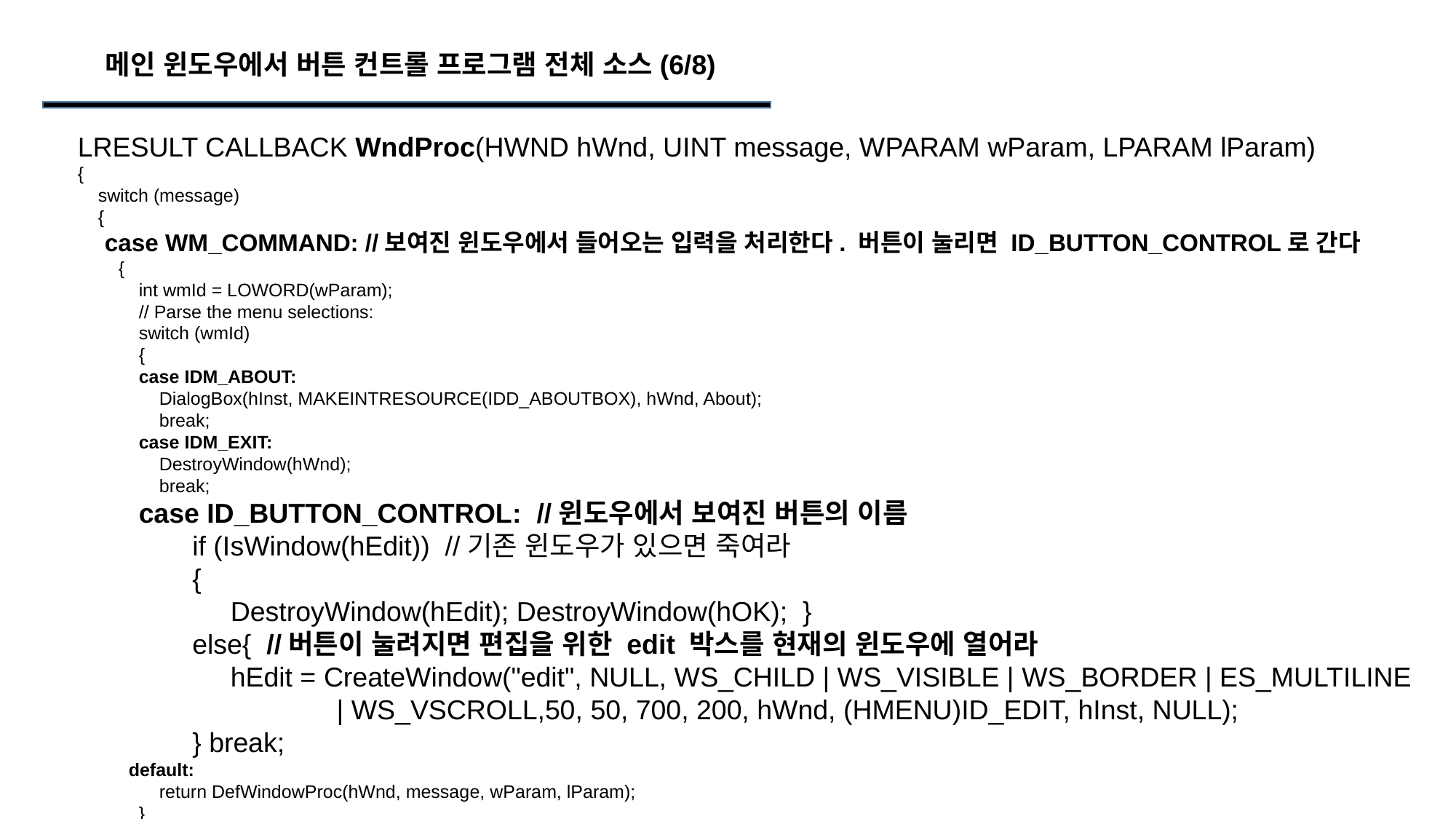

메인 윈도우에서 버튼 컨트롤 프로그램 전체 소스(6/8)

LRESULT CALLBACK WndProc(HWND hWnd, UINT message, WPARAM wParam, LPARAM lParam)
{
    switch (message)
    {
    case WM_COMMAND: //보여진 윈도우에서 들어오는 입력을 처리한다. 버튼이 눌리면 ID_BUTTON_CONTROL로 간다
        {
            int wmId = LOWORD(wParam);
            // Parse the menu selections:
            switch (wmId)
            {
            case IDM_ABOUT:
                DialogBox(hInst, MAKEINTRESOURCE(IDD_ABOUTBOX), hWnd, About);
                break;
            case IDM_EXIT:
                DestroyWindow(hWnd);
                break;
        case ID_BUTTON_CONTROL:  //윈도우에서 보여진 버튼의 이름
               if (IsWindow(hEdit))  //기존 윈도우가 있으면 죽여라
               {
                    DestroyWindow(hEdit); DestroyWindow(hOK);  }
               else{  //버튼이 눌려지면 편집을 위한 edit 박스를 현재의 윈도우에 열어라
                    hEdit = CreateWindow("edit", NULL, WS_CHILD | WS_VISIBLE | WS_BORDER | ES_MULTILINE
                                  | WS_VSCROLL,50, 50, 700, 200, hWnd, (HMENU)ID_EDIT, hInst, NULL);
               } break;
          default:
                return DefWindowProc(hWnd, message, wParam, lParam);
            }
        }
        break;